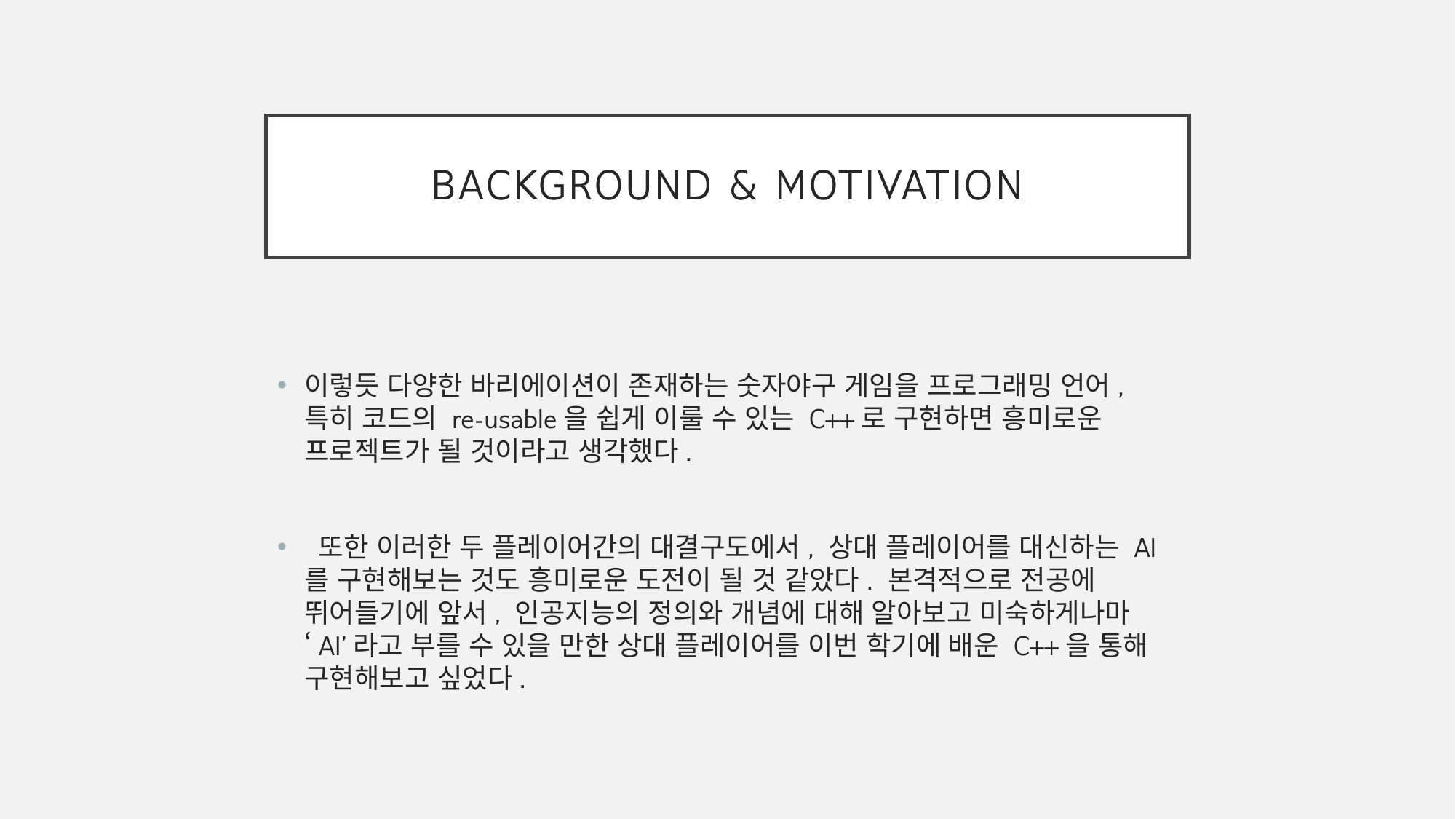

# Background & Motivation

이렇듯 다양한 바리에이션이 존재하는 숫자야구 게임을 프로그래밍 언어, 특히 코드의 re-usable을 쉽게 이룰 수 있는 C++로 구현하면 흥미로운 프로젝트가 될 것이라고 생각했다.

 또한 이러한 두 플레이어간의 대결구도에서, 상대 플레이어를 대신하는 AI를 구현해보는 것도 흥미로운 도전이 될 것 같았다. 본격적으로 전공에 뛰어들기에 앞서, 인공지능의 정의와 개념에 대해 알아보고 미숙하게나마 ‘AI’라고 부를 수 있을 만한 상대 플레이어를 이번 학기에 배운 C++을 통해 구현해보고 싶었다.